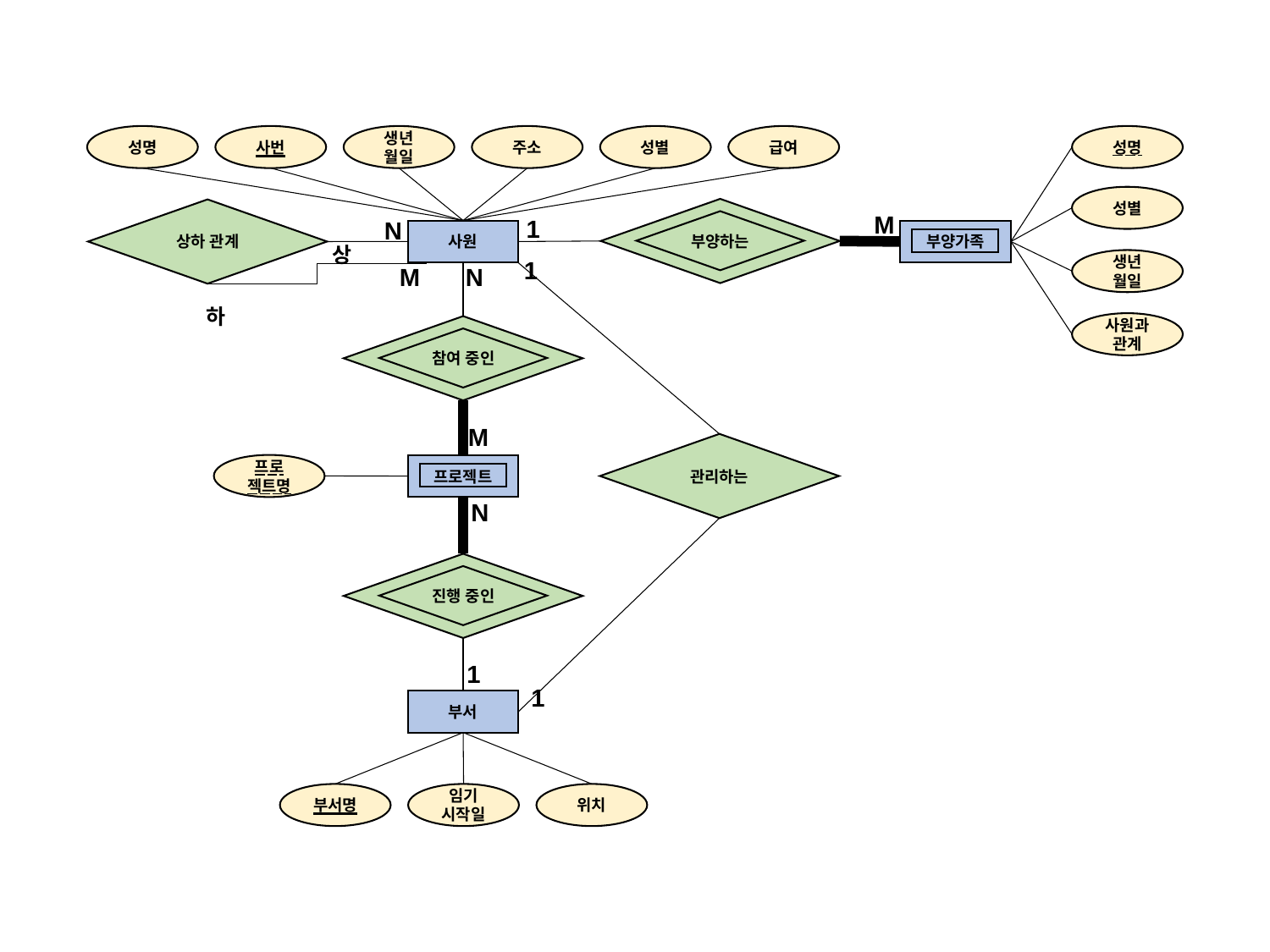

성명
사번
생년
월일
주소
성별
급여
성명
성별
부양하는
상하 관계
M
1
N

부양가족
사원

상
1
생년
월일
N
M
하
사원과
관계
참여 중인

M
관리하는
프로
젝트명
프로젝트

N
진행 중인

1
1
부서
부서명
임기
시작일
위치